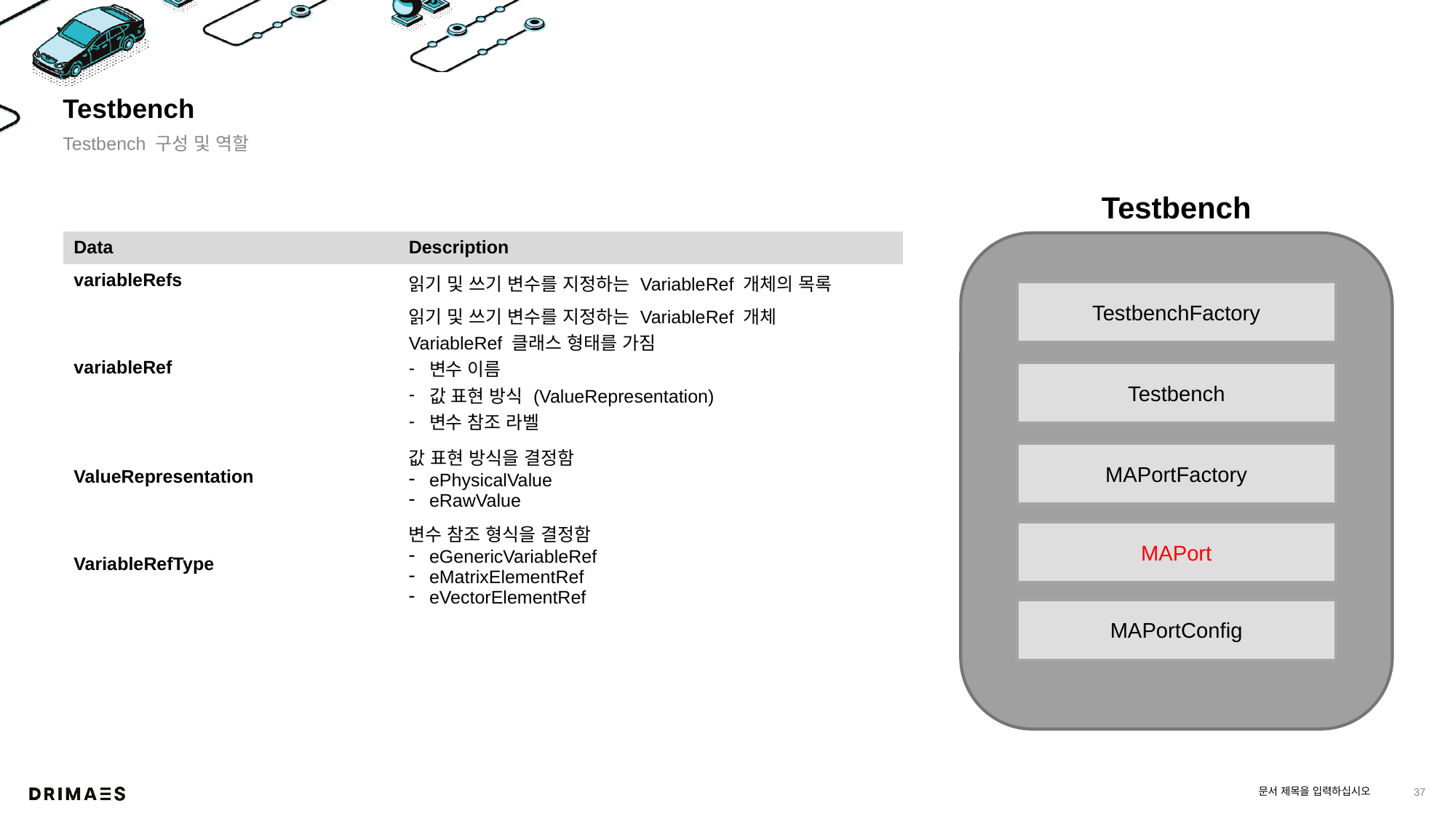

# Testbench
Testbench 구성 및 역할
Testbench
| Data | Description |
| --- | --- |
| variableRefs | 읽기 및 쓰기 변수를 지정하는 VariableRef 개체의 목록 |
| variableRef | 읽기 및 쓰기 변수를 지정하는 VariableRef 개체 VariableRef 클래스 형태를 가짐 변수 이름 값 표현 방식 (ValueRepresentation) 변수 참조 라벨 변수 참조 형식 (VariableRefType) |
| ValueRepresentation | 값 표현 방식을 결정함 ePhysicalValue eRawValue |
| VariableRefType | 변수 참조 형식을 결정함 eGenericVariableRef eMatrixElementRef eVectorElementRef |

TestbenchFactory
Testbench
MAPortFactory
MAPort
MAPortConfig
문서 제목을 입력하십시오